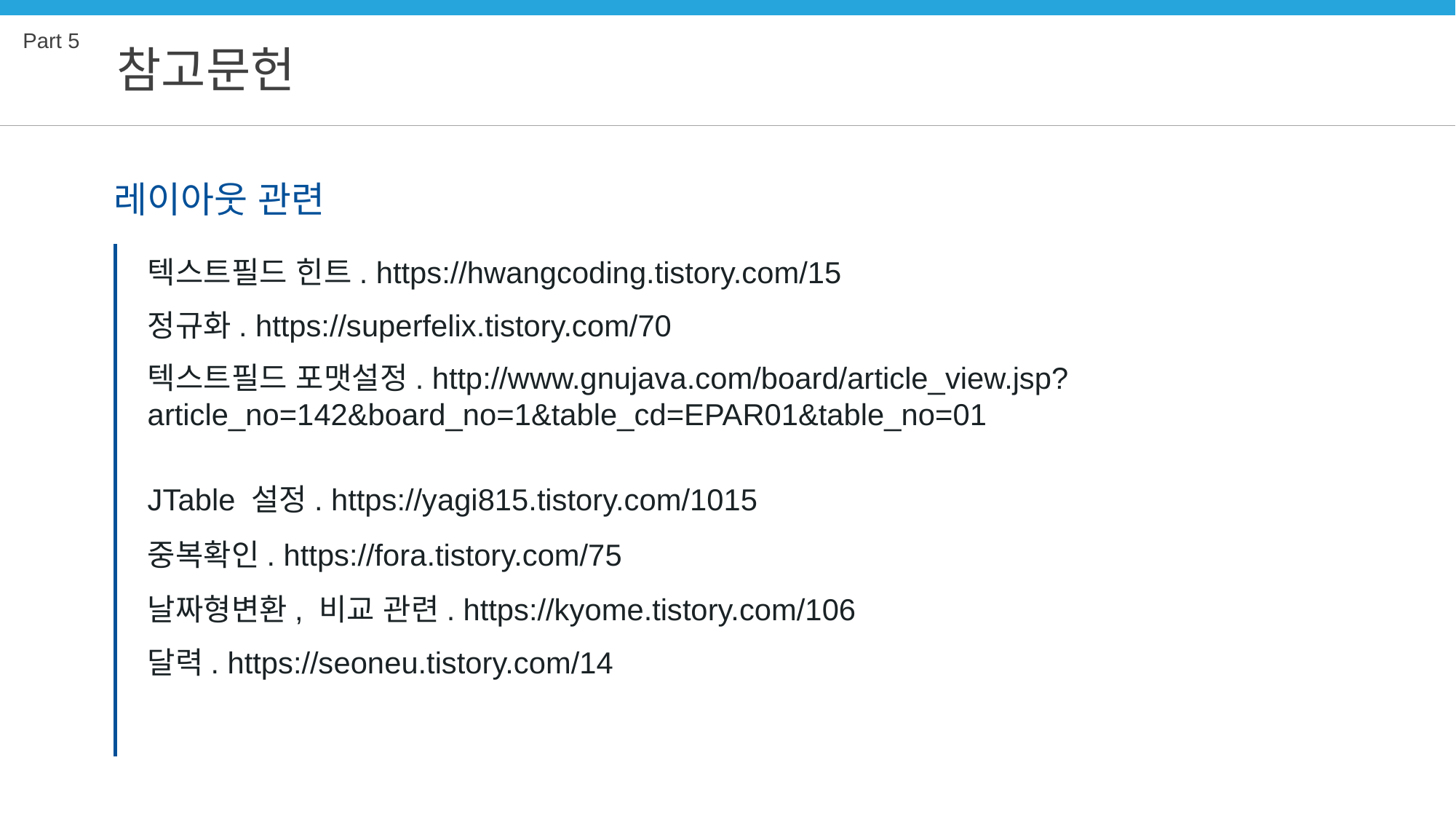

Part 5
참고문헌
레이아웃 관련
텍스트필드 힌트. https://hwangcoding.tistory.com/15
정규화. https://superfelix.tistory.com/70
텍스트필드 포맷설정. http://www.gnujava.com/board/article_view.jsp?article_no=142&board_no=1&table_cd=EPAR01&table_no=01
JTable 설정. https://yagi815.tistory.com/1015
중복확인. https://fora.tistory.com/75
날짜형변환, 비교 관련. https://kyome.tistory.com/106
달력. https://seoneu.tistory.com/14